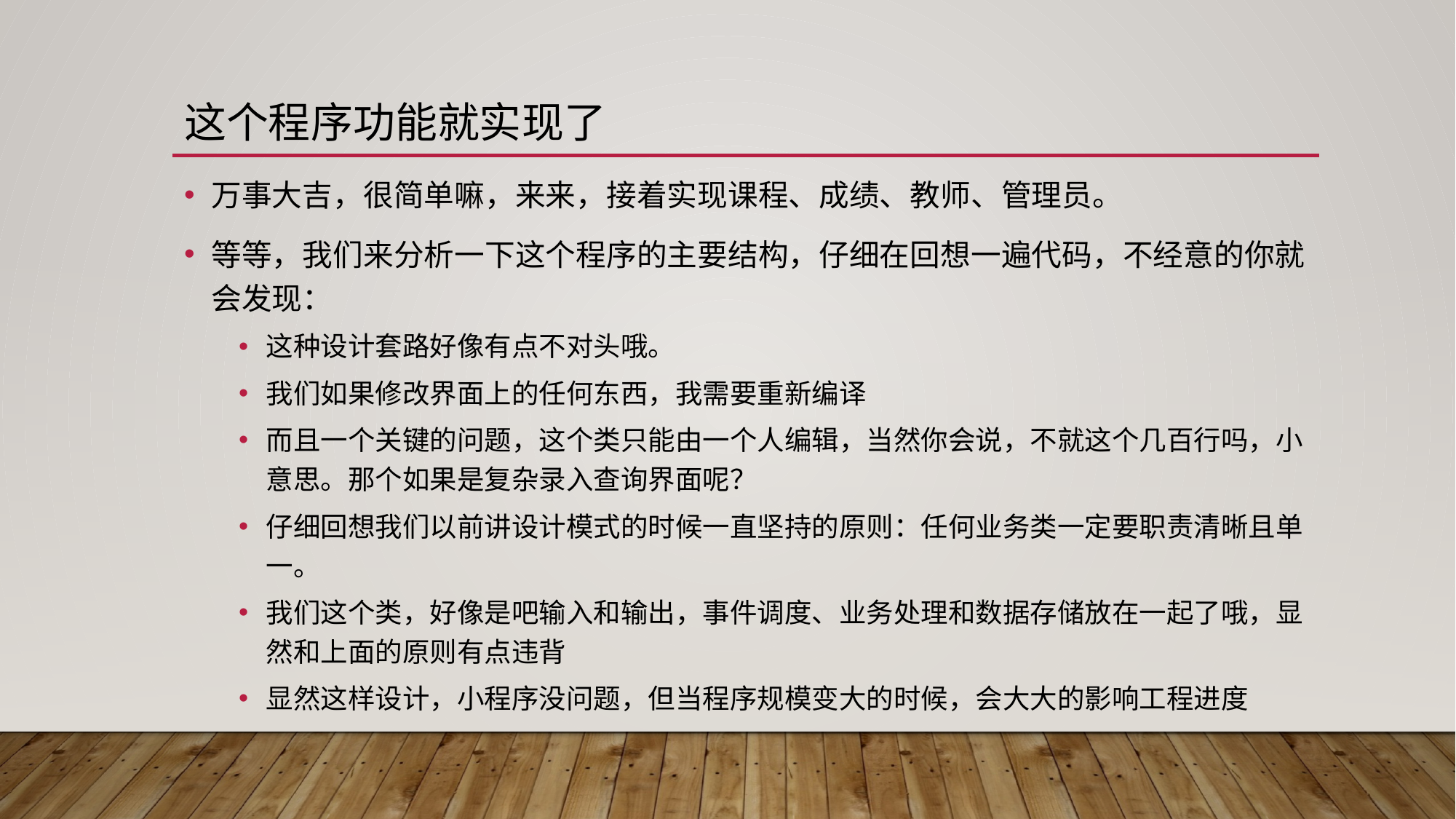

# 这个程序功能就实现了
万事大吉，很简单嘛，来来，接着实现课程、成绩、教师、管理员。
等等，我们来分析一下这个程序的主要结构，仔细在回想一遍代码，不经意的你就会发现：
这种设计套路好像有点不对头哦。
我们如果修改界面上的任何东西，我需要重新编译
而且一个关键的问题，这个类只能由一个人编辑，当然你会说，不就这个几百行吗，小意思。那个如果是复杂录入查询界面呢？
仔细回想我们以前讲设计模式的时候一直坚持的原则：任何业务类一定要职责清晰且单一。
我们这个类，好像是吧输入和输出，事件调度、业务处理和数据存储放在一起了哦，显然和上面的原则有点违背
显然这样设计，小程序没问题，但当程序规模变大的时候，会大大的影响工程进度